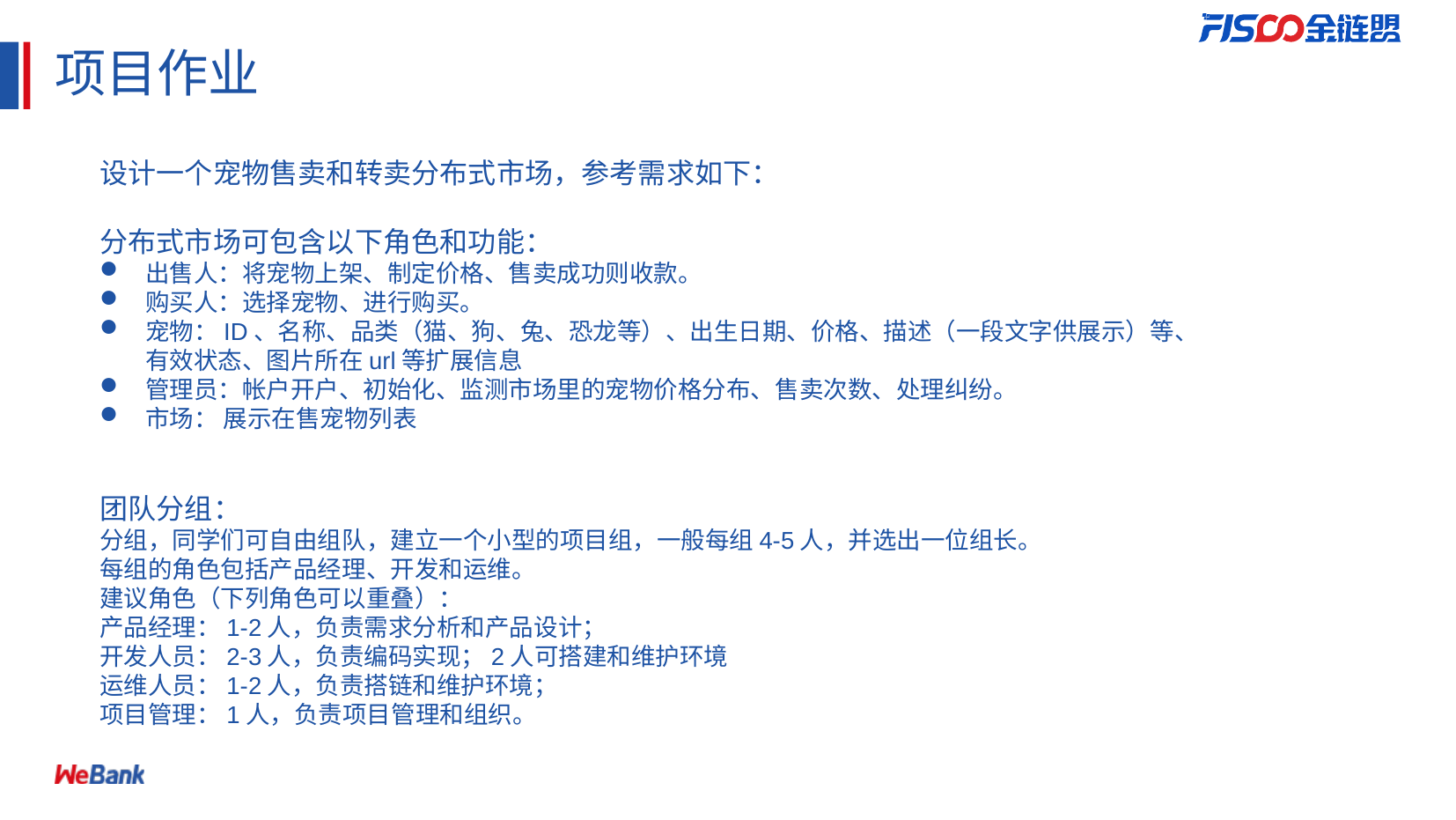

# 项目作业
设计一个宠物售卖和转卖分布式市场，参考需求如下：

分布式市场可包含以下角色和功能：
出售人：将宠物上架、制定价格、售卖成功则收款。
购买人：选择宠物、进行购买。
宠物：ID、名称、品类（猫、狗、兔、恐龙等）、出生日期、价格、描述（一段文字供展示）等、 有效状态、图片所在url等扩展信息
管理员：帐户开户、初始化、监测市场里的宠物价格分布、售卖次数、处理纠纷。
市场： 展示在售宠物列表

团队分组：
分组，同学们可自由组队，建立一个小型的项目组，一般每组4-5人，并选出一位组长。
每组的角色包括产品经理、开发和运维。
建议角色（下列角色可以重叠）：
产品经理：1-2人，负责需求分析和产品设计；
开发人员：2-3人，负责编码实现；2人可搭建和维护环境
运维人员：1-2人，负责搭链和维护环境；
项目管理：1人，负责项目管理和组织。